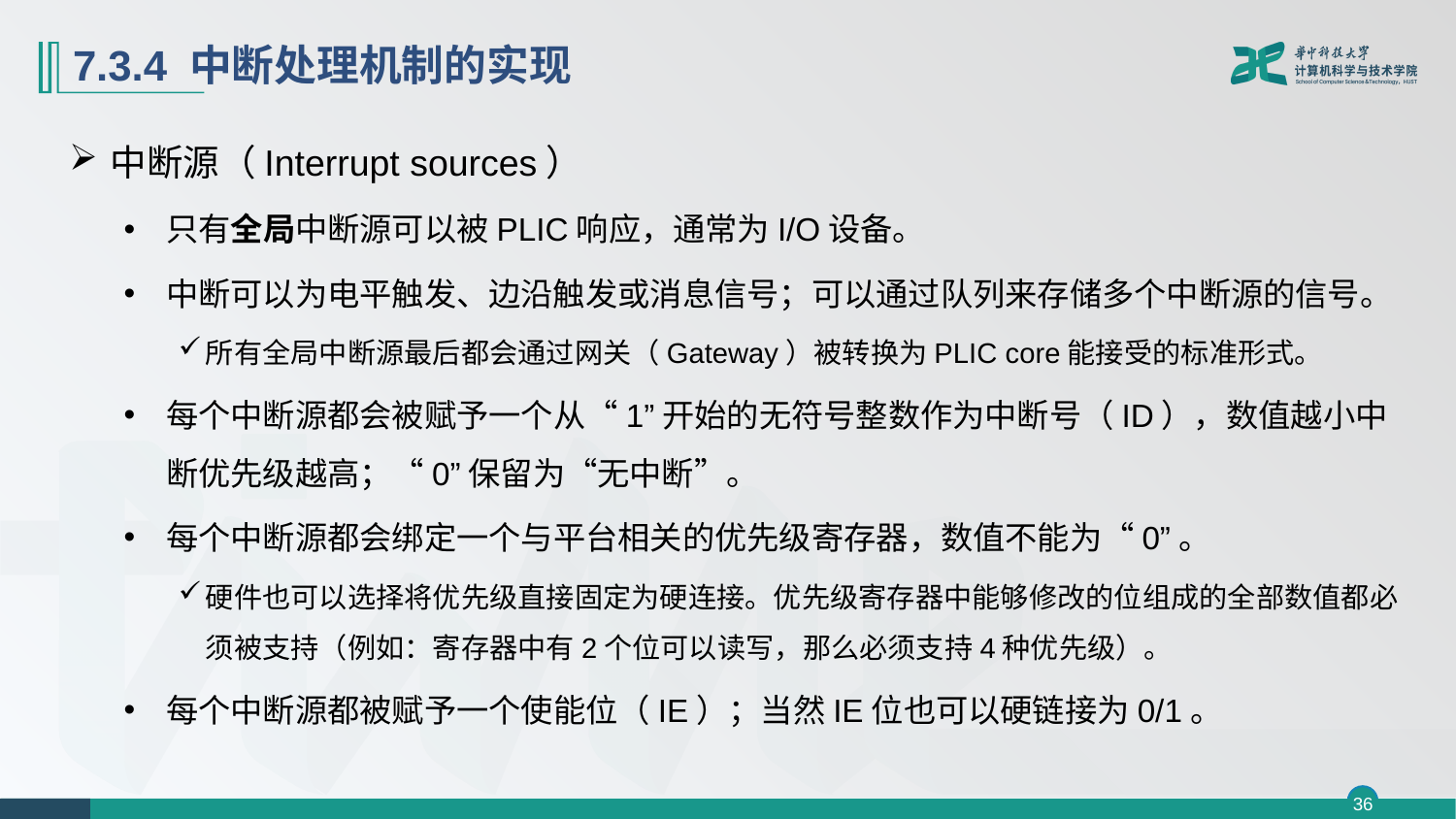

# 7.3.4 中断处理机制的实现
中断源（Interrupt sources）
只有全局中断源可以被PLIC响应，通常为I/O设备。
中断可以为电平触发、边沿触发或消息信号；可以通过队列来存储多个中断源的信号。
所有全局中断源最后都会通过网关（Gateway）被转换为PLIC core能接受的标准形式。
每个中断源都会被赋予一个从“1”开始的无符号整数作为中断号（ID），数值越小中断优先级越高；“0”保留为“无中断”。
每个中断源都会绑定一个与平台相关的优先级寄存器，数值不能为“0”。
硬件也可以选择将优先级直接固定为硬连接。优先级寄存器中能够修改的位组成的全部数值都必须被支持（例如：寄存器中有2个位可以读写，那么必须支持4种优先级）。
每个中断源都被赋予一个使能位（IE）；当然IE位也可以硬链接为0/1。